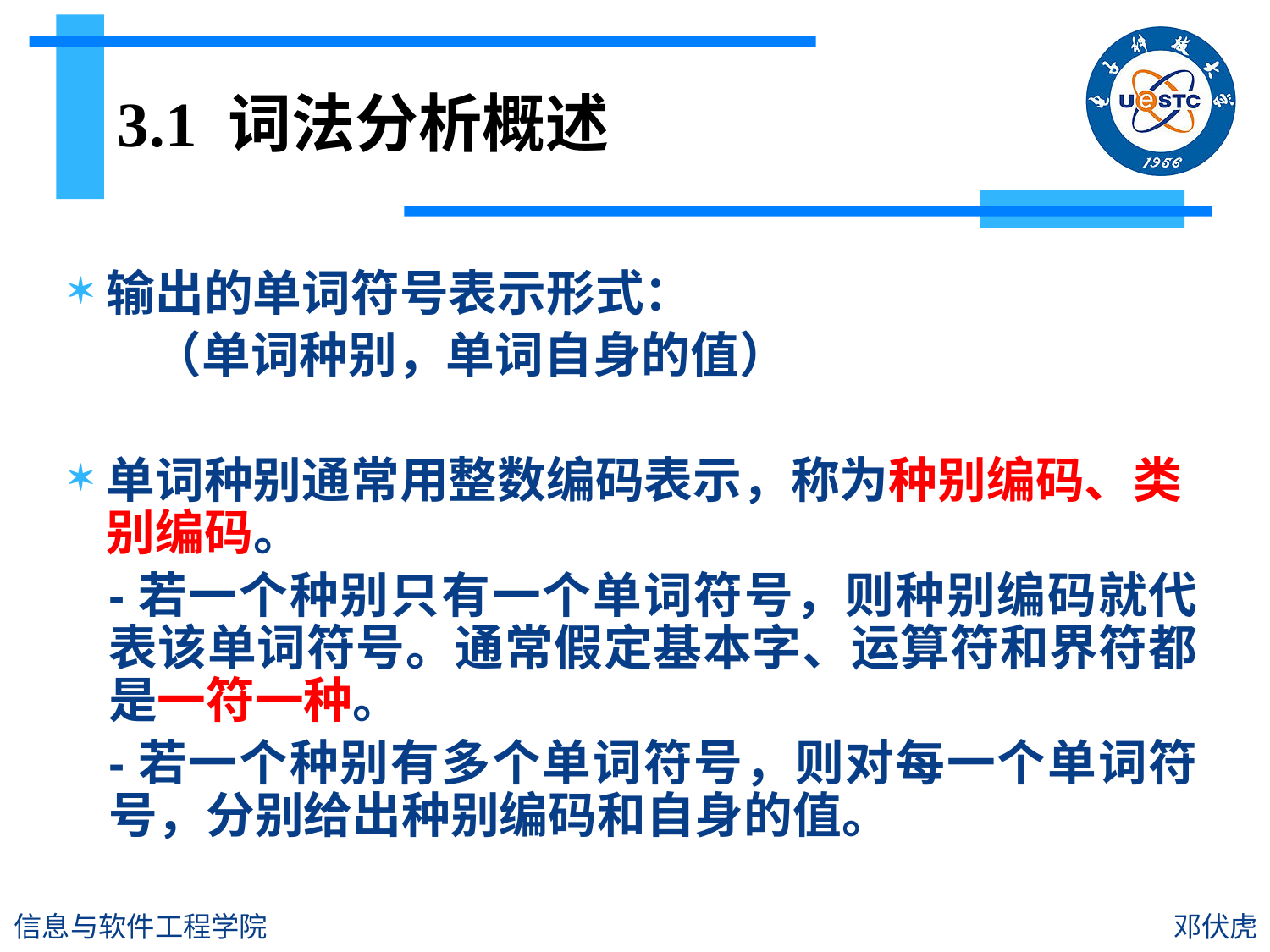

# 3.1 词法分析概述
输出的单词符号表示形式：
（单词种别，单词自身的值）

单词种别通常用整数编码表示，称为种别编码、类别编码。
-若一个种别只有一个单词符号，则种别编码就代表该单词符号。通常假定基本字、运算符和界符都是一符一种。
-若一个种别有多个单词符号，则对每一个单词符号，分别给出种别编码和自身的值。
6
信息与软件工程学院
邓伏虎